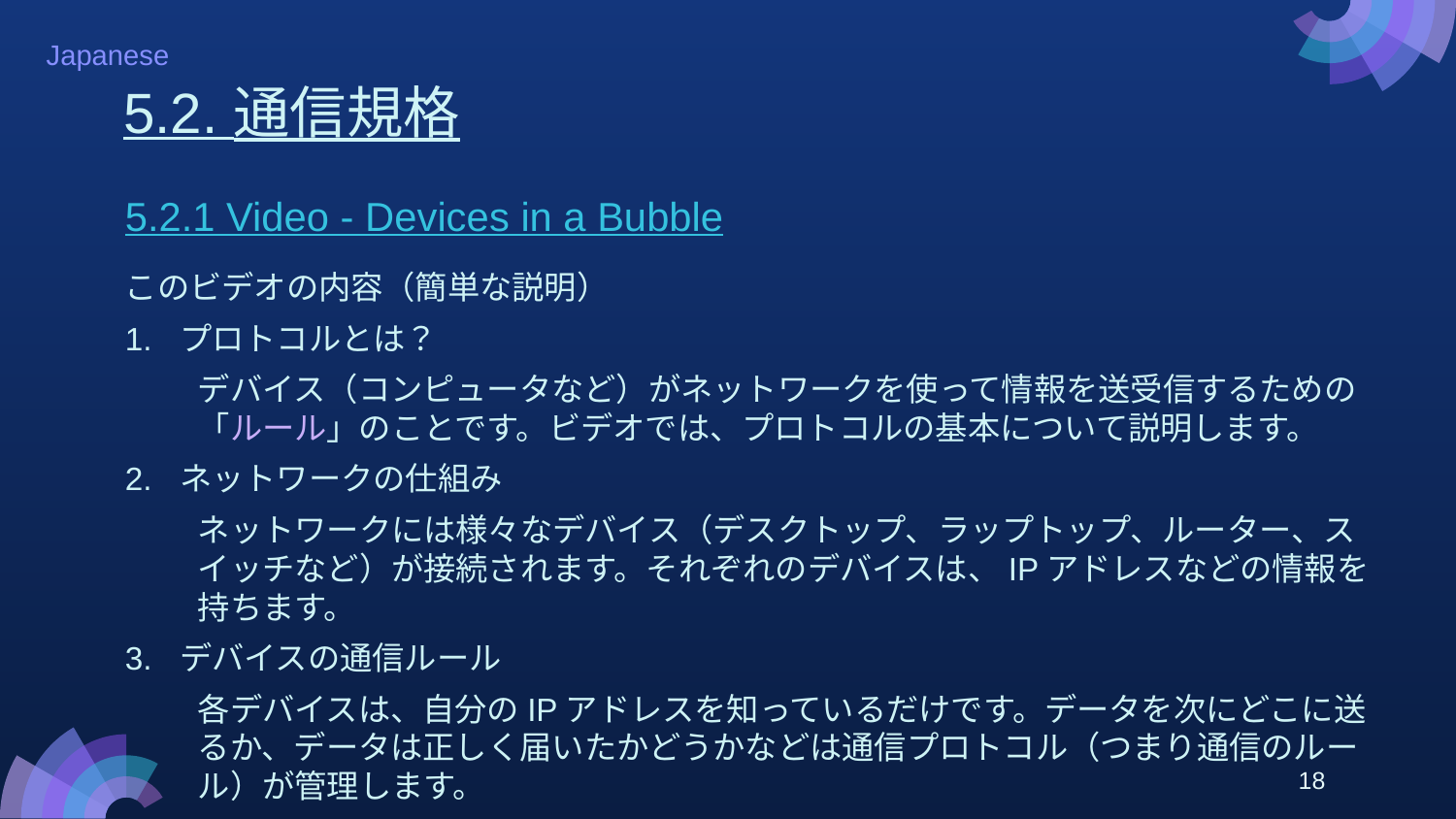

# 5.2. 通信規格
5.2.1 Video - Devices in a Bubble
このビデオの内容（簡単な説明）
プロトコルとは？
デバイス（コンピュータなど）がネットワークを使って情報を送受信するための「ルール」のことです。ビデオでは、プロトコルの基本について説明します。
ネットワークの仕組み
ネットワークには様々なデバイス（デスクトップ、ラップトップ、ルーター、スイッチなど）が接続されます。それぞれのデバイスは、IPアドレスなどの情報を持ちます。
デバイスの通信ルール
各デバイスは、自分のIPアドレスを知っているだけです。データを次にどこに送るか、データは正しく届いたかどうかなどは通信プロトコル（つまり通信のルール）が管理します。
18